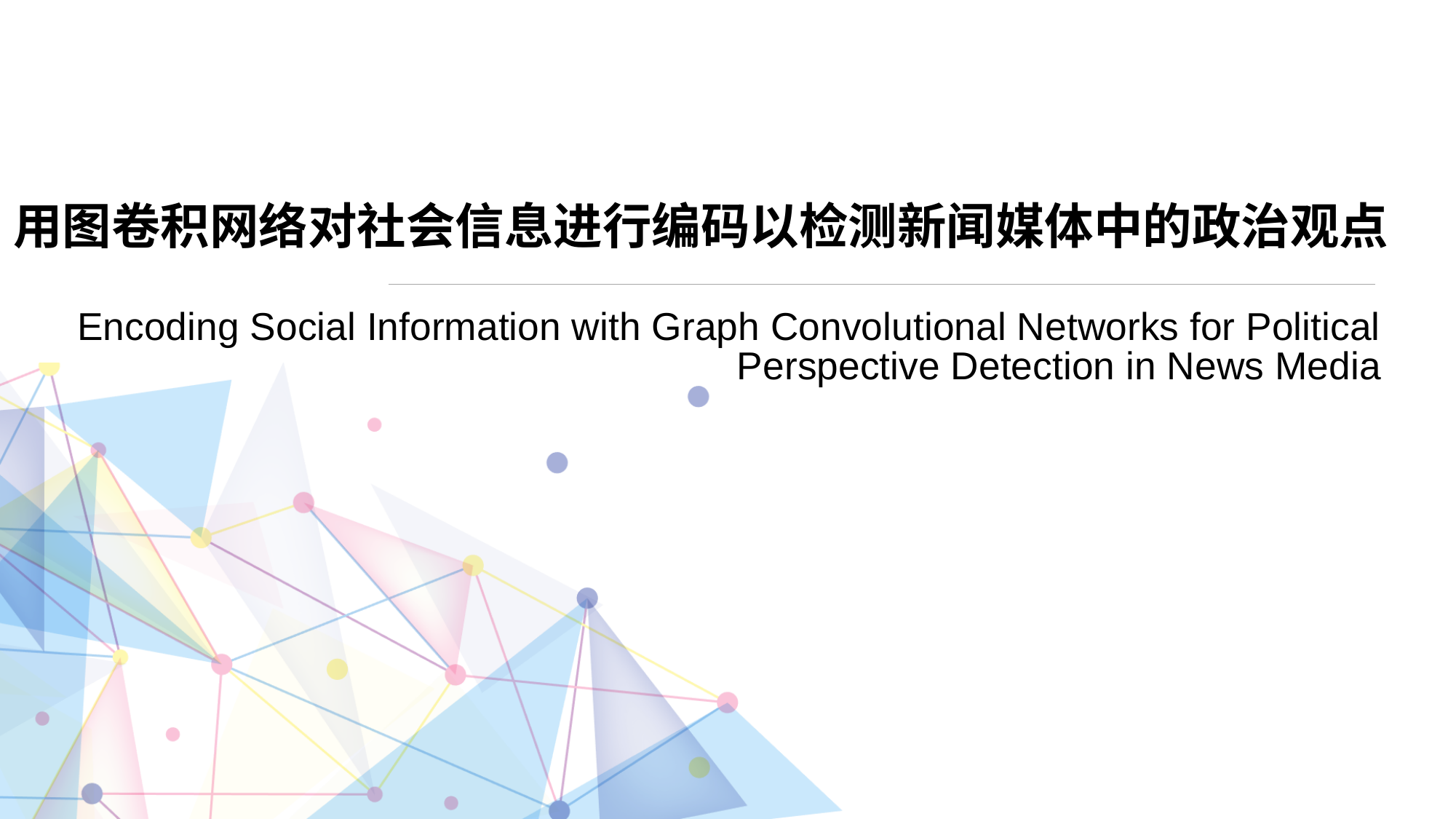

# 用图卷积网络对社会信息进行编码以检测新闻媒体中的政治观点
Encoding Social Information with Graph Convolutional Networks for Political Perspective Detection in News Media